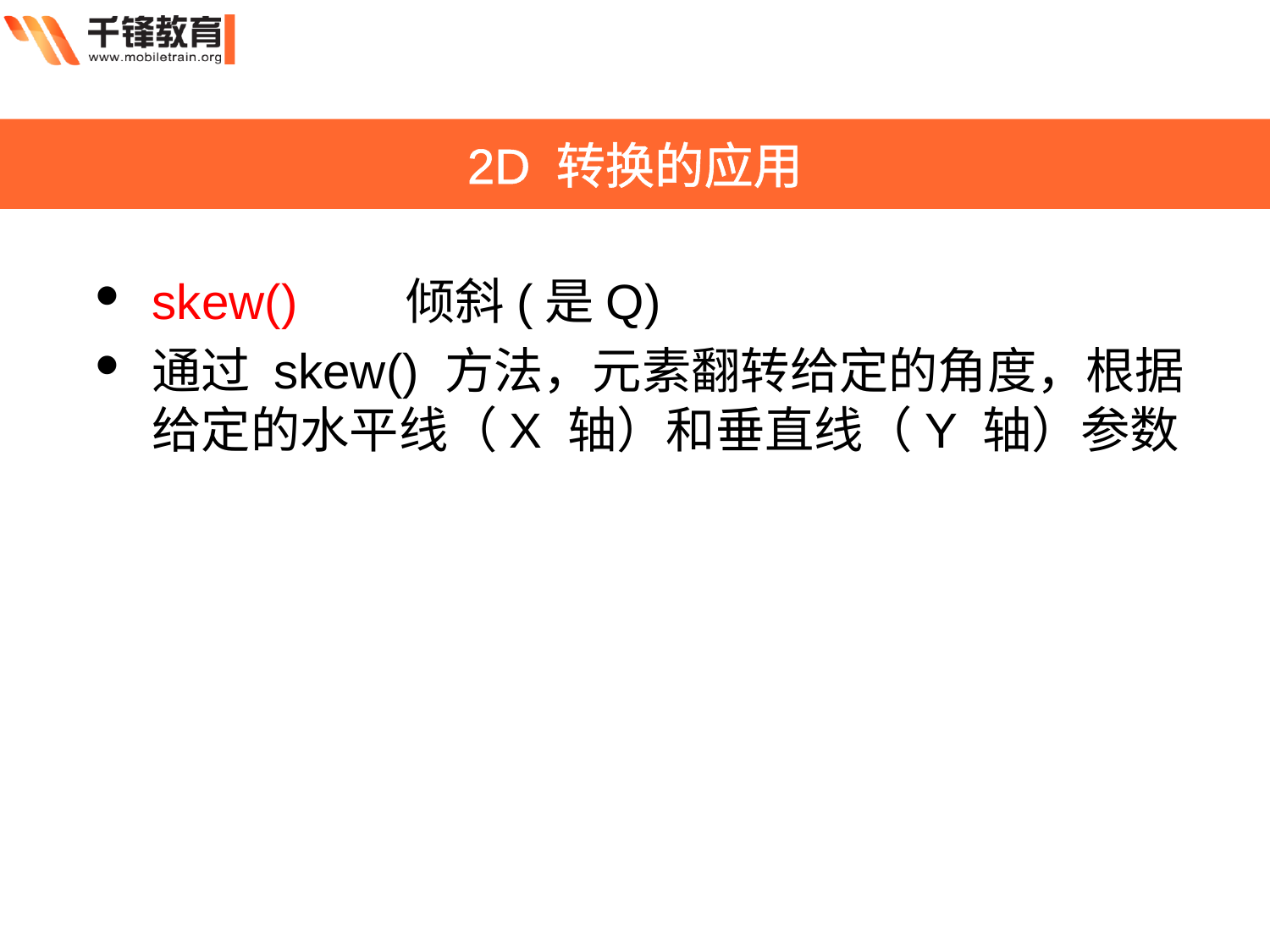

2D 转换的应用
skew()     	倾斜(是Q)
通过 skew() 方法，元素翻转给定的角度，根据给定的水平线（X 轴）和垂直线（Y 轴）参数